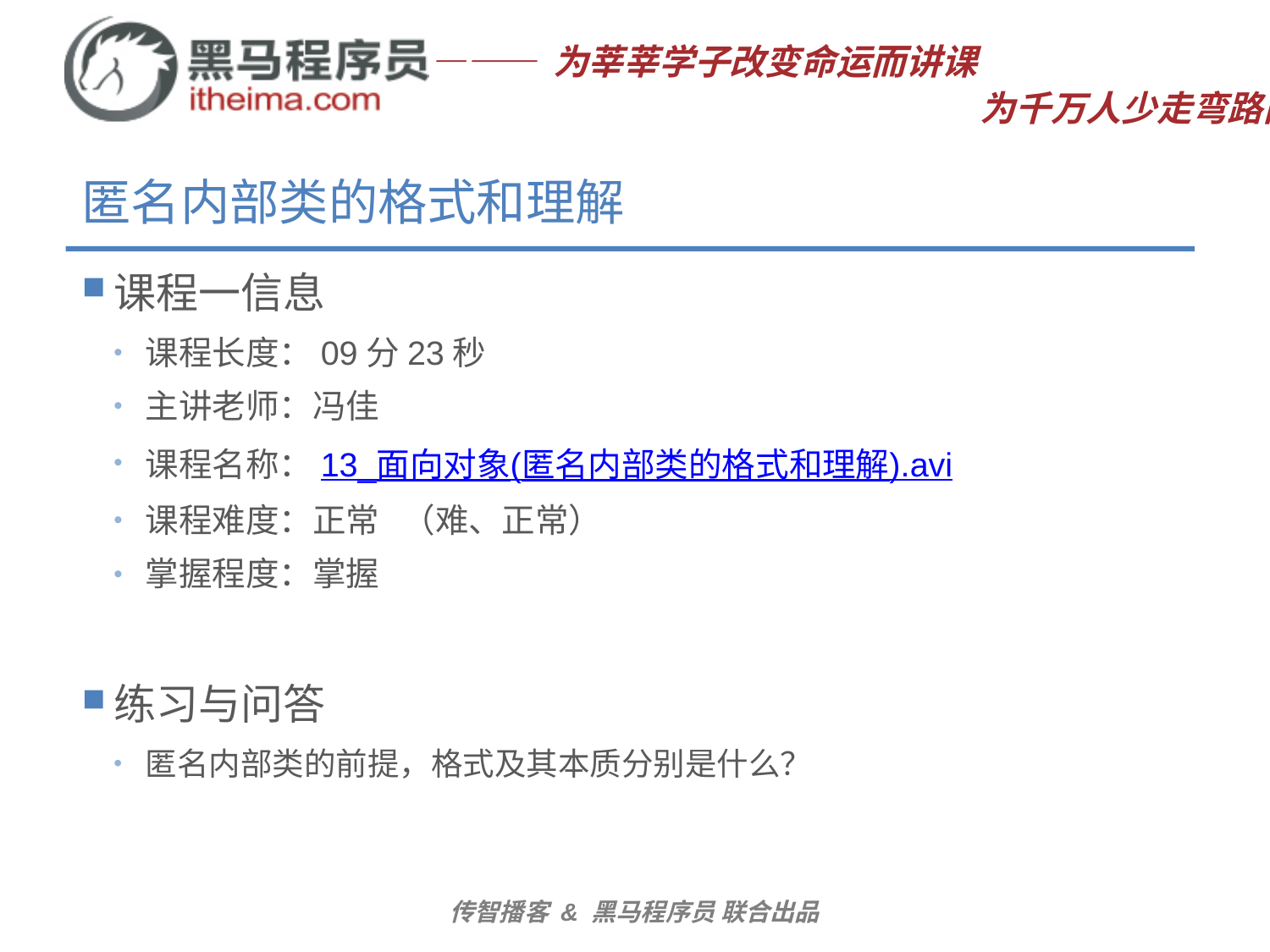

# 匿名内部类的格式和理解
课程一信息
课程长度：09分23秒
主讲老师：冯佳
课程名称：13_面向对象(匿名内部类的格式和理解).avi
课程难度：正常   （难、正常）
掌握程度：掌握

练习与问答
匿名内部类的前提，格式及其本质分别是什么？